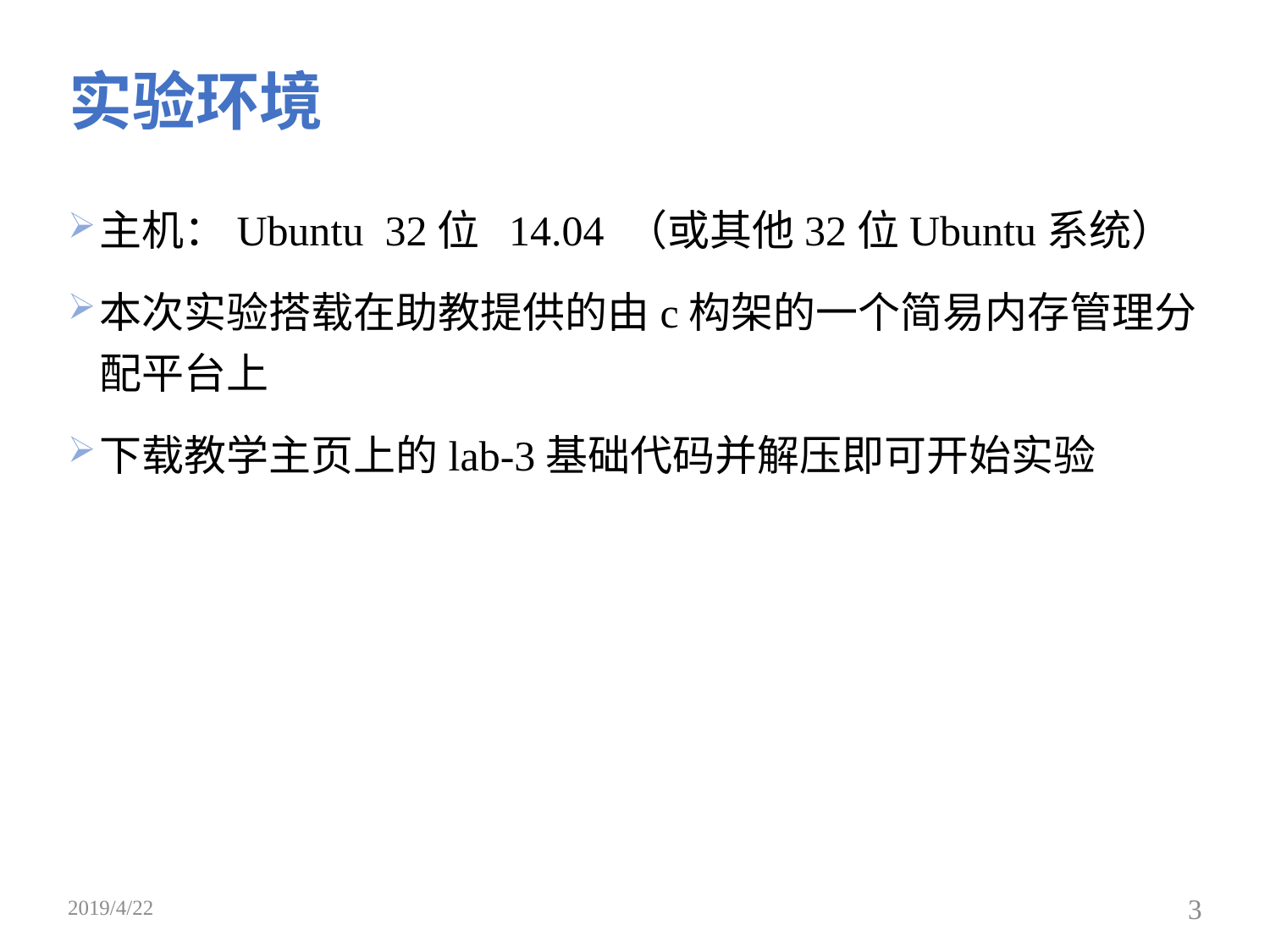

# 实验环境
主机：Ubuntu  32位  14.04 （或其他32位Ubuntu系统）
本次实验搭载在助教提供的由c构架的一个简易内存管理分配平台上
下载教学主页上的lab-3基础代码并解压即可开始实验
2019/4/22
3